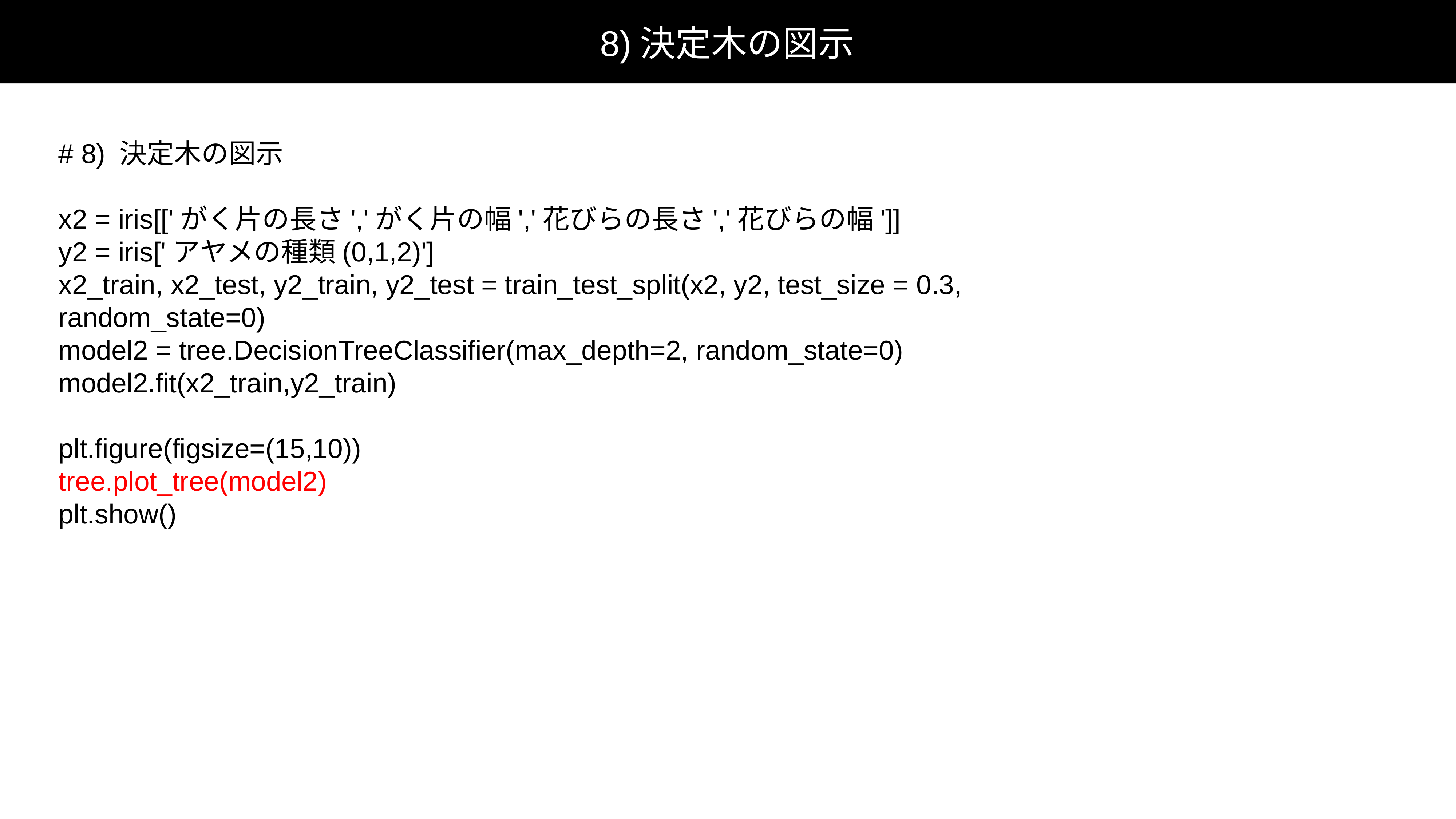

8)決定木の図示
# 8) 決定木の図示

x2 = iris[['がく片の長さ','がく片の幅','花びらの長さ','花びらの幅']]
y2 = iris['アヤメの種類(0,1,2)']
x2_train, x2_test, y2_train, y2_test = train_test_split(x2, y2, test_size = 0.3, random_state=0)
model2 = tree.DecisionTreeClassifier(max_depth=2, random_state=0)
model2.fit(x2_train,y2_train)

plt.figure(figsize=(15,10))
tree.plot_tree(model2)
plt.show()